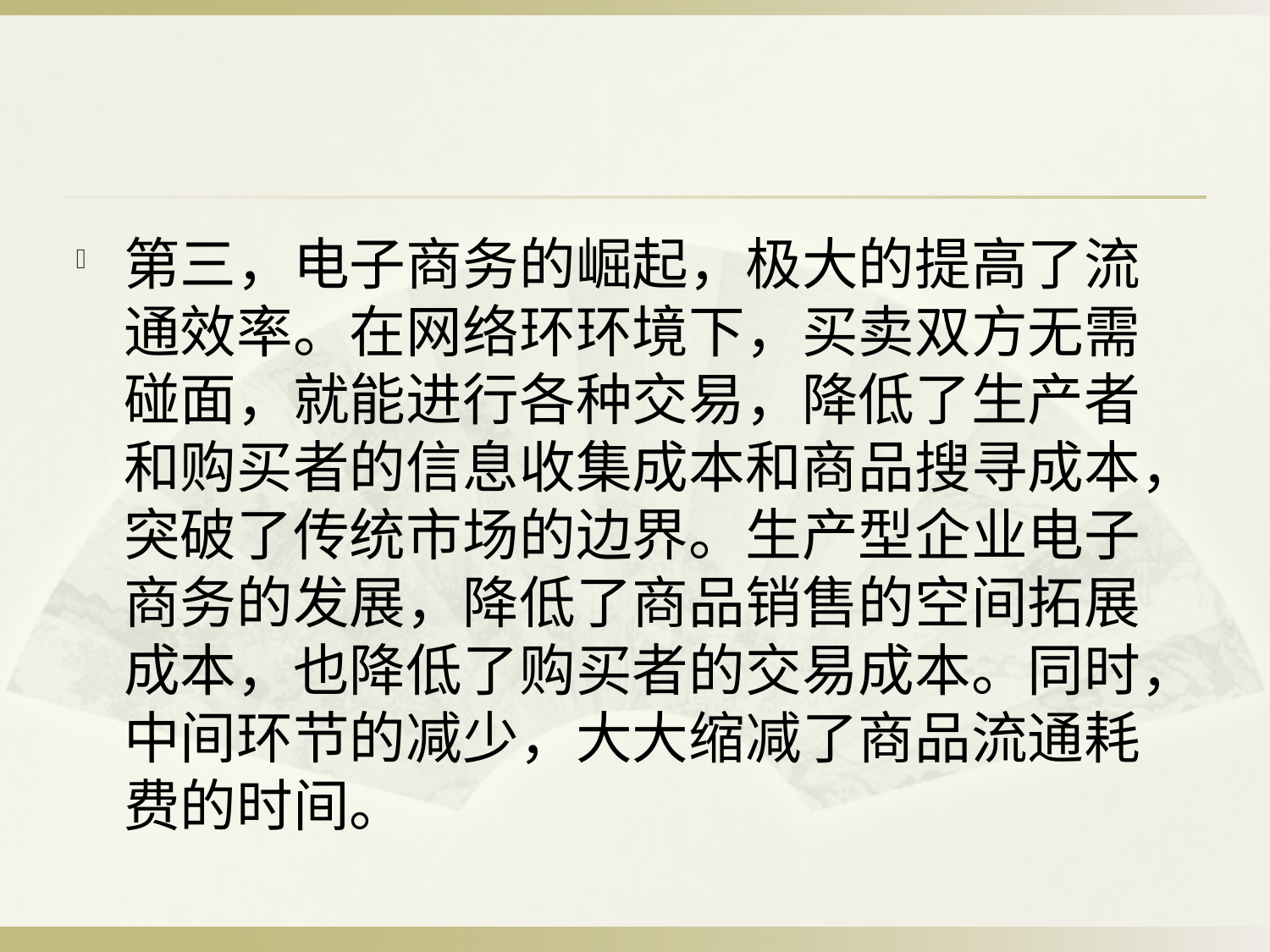

#
第三，电子商务的崛起，极大的提高了流通效率。在网络环环境下，买卖双方无需碰面，就能进行各种交易，降低了生产者和购买者的信息收集成本和商品搜寻成本，突破了传统市场的边界。生产型企业电子商务的发展，降低了商品销售的空间拓展成本，也降低了购买者的交易成本。同时，中间环节的减少，大大缩减了商品流通耗费的时间。